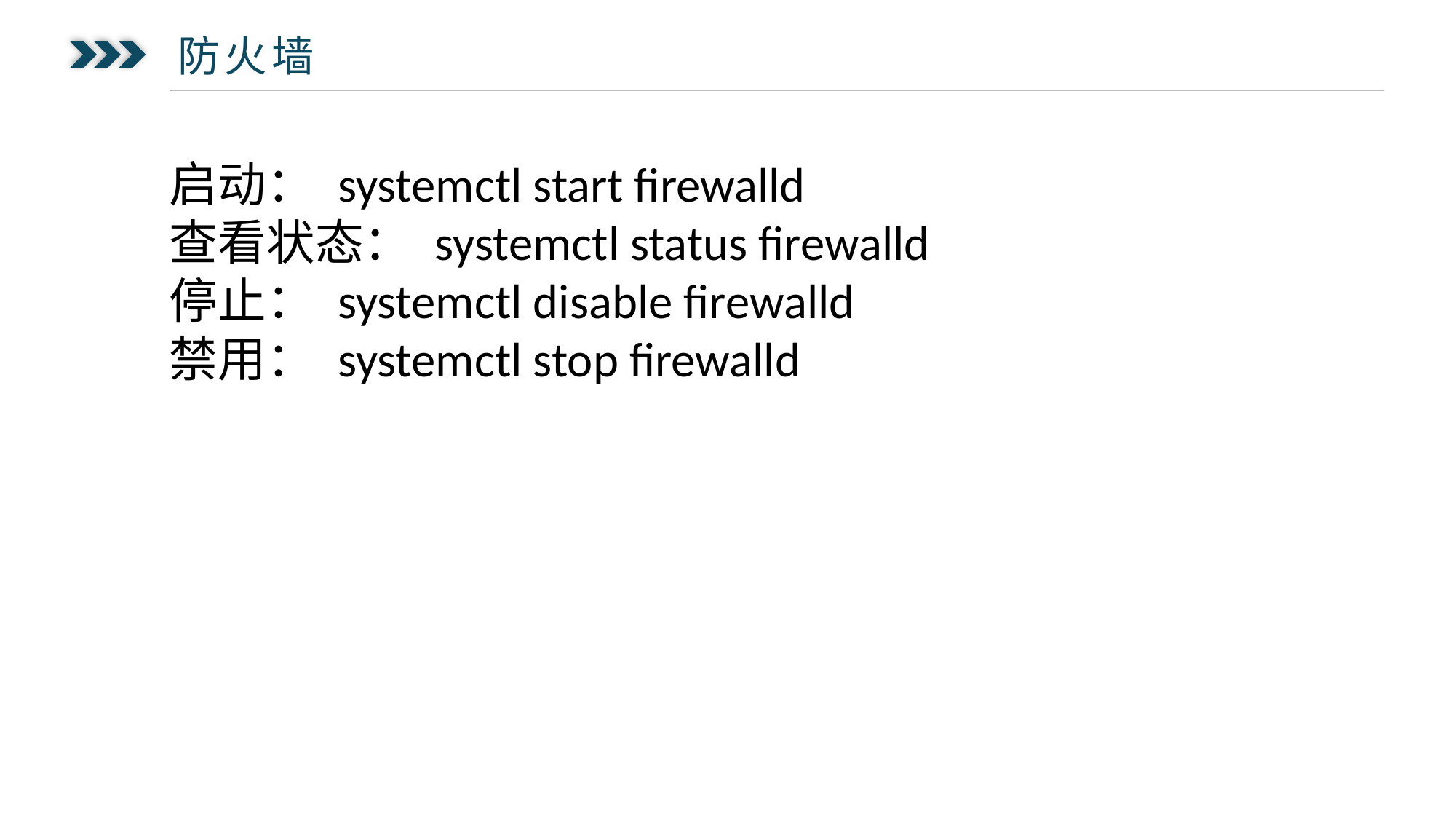

防火墙

启动： systemctl start firewalld
查看状态： systemctl status firewalld
停止： systemctl disable firewalld
禁用： systemctl stop firewalld